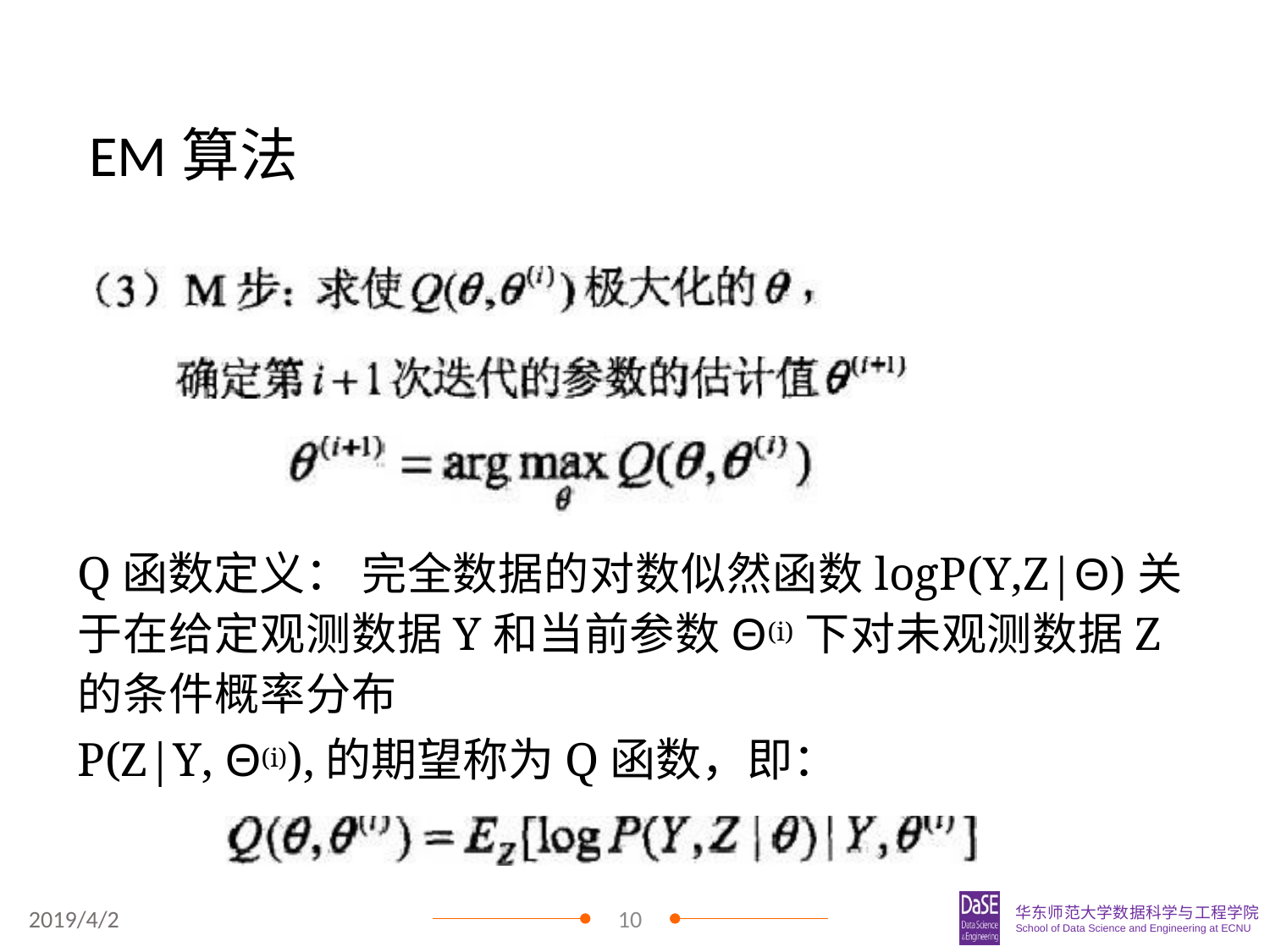

# EM算法

Q函数定义： 完全数据的对数似然函数logP(Y,Z|Θ)关于在给定观测数据Y和当前参数Θ(i)下对未观测数据Z的条件概率分布
P(Z|Y, Θ(i)),的期望称为Q函数，即：